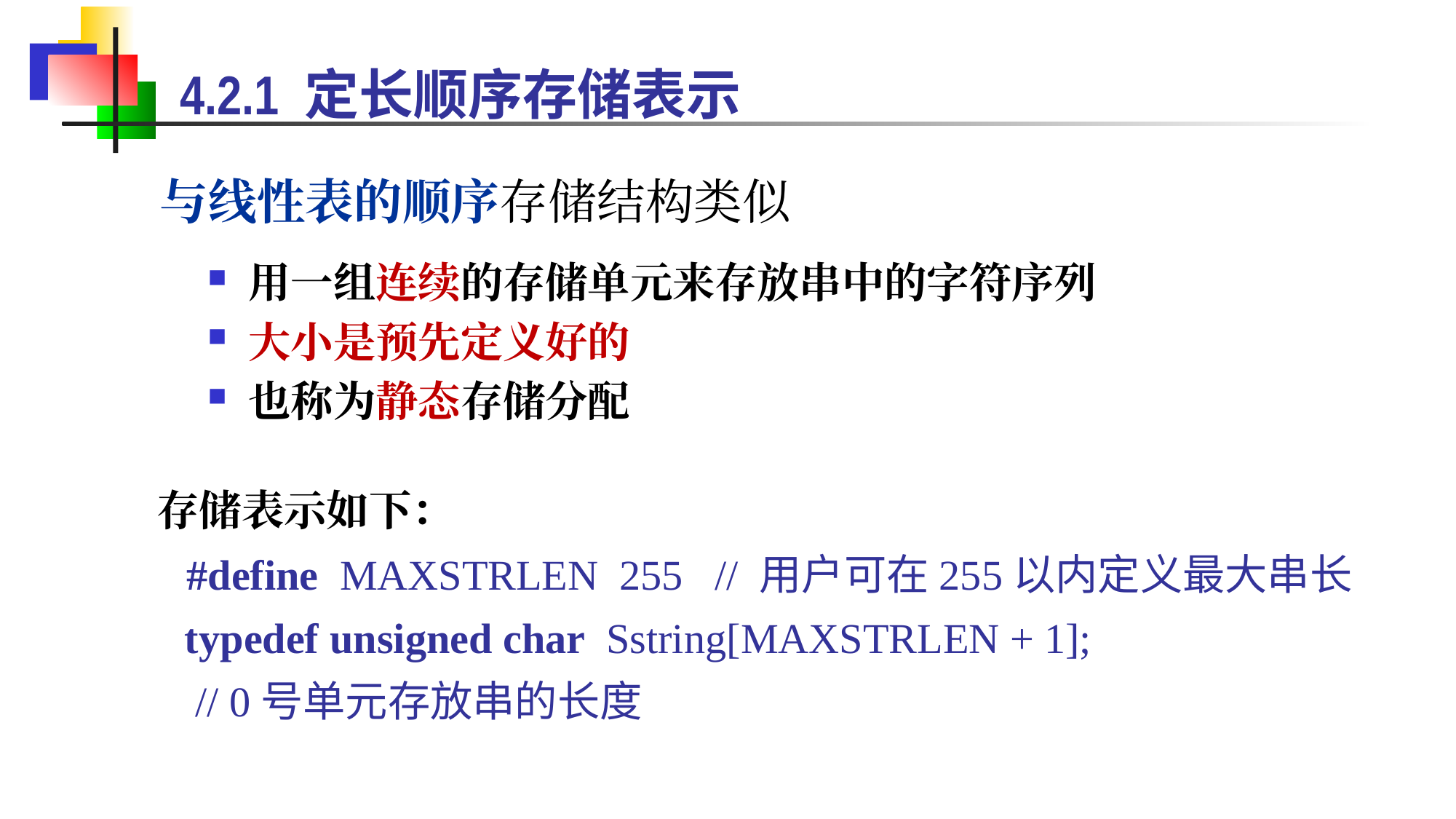

4.2.1 定长顺序存储表示
与线性表的顺序存储结构类似
用一组连续的存储单元来存放串中的字符序列
大小是预先定义好的
也称为静态存储分配
  存储表示如下：
      #define  MAXSTRLEN  255   // 用户可在255以内定义最大串长
     typedef unsigned char  Sstring[MAXSTRLEN + 1];
      // 0号单元存放串的长度